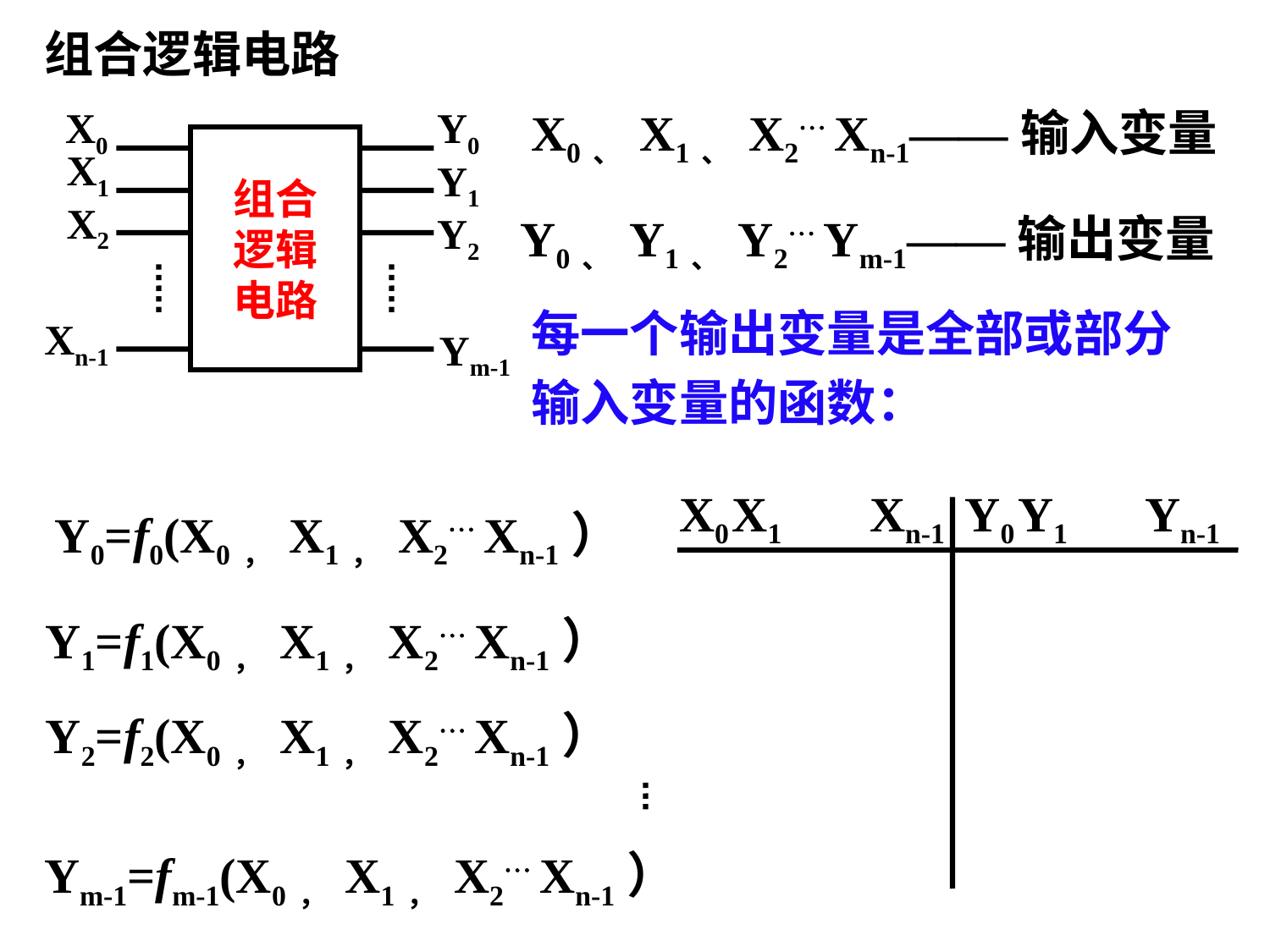

# 组合逻辑电路
X0
Y0
组合
逻辑
电路
X1

Y1
X2

Y2

Xn-1
Ym-1

X0、 X1、 X2… Xn-1——输入变量
Y0、 Y1、 Y2… Ym-1——输出变量
每一个输出变量是全部或部分
输入变量的函数：
X0
X1
Xn-1
Y0
Y1
Yn-1

Y0=f0(X0， X1， X2… Xn-1）
Y1=f1(X0， X1， X2… Xn-1）
Y2=f2(X0， X1， X2… Xn-1）
Ym-1=fm-1(X0， X1， X2… Xn-1）